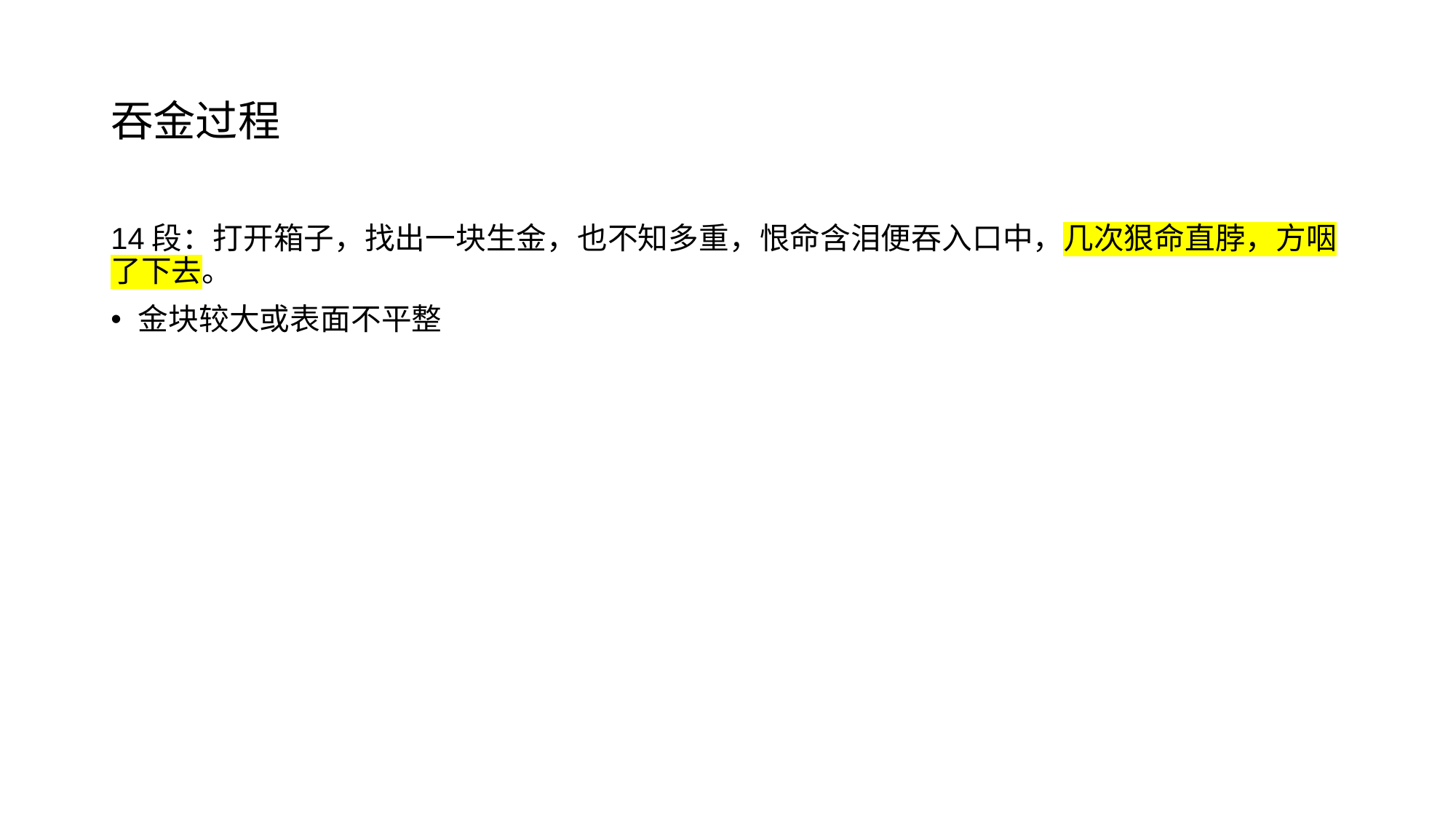

# 吞金过程
14段：打开箱子，找出一块生金，也不知多重，恨命含泪便吞入口中，几次狠命直脖，方咽了下去。
金块较大或表面不平整